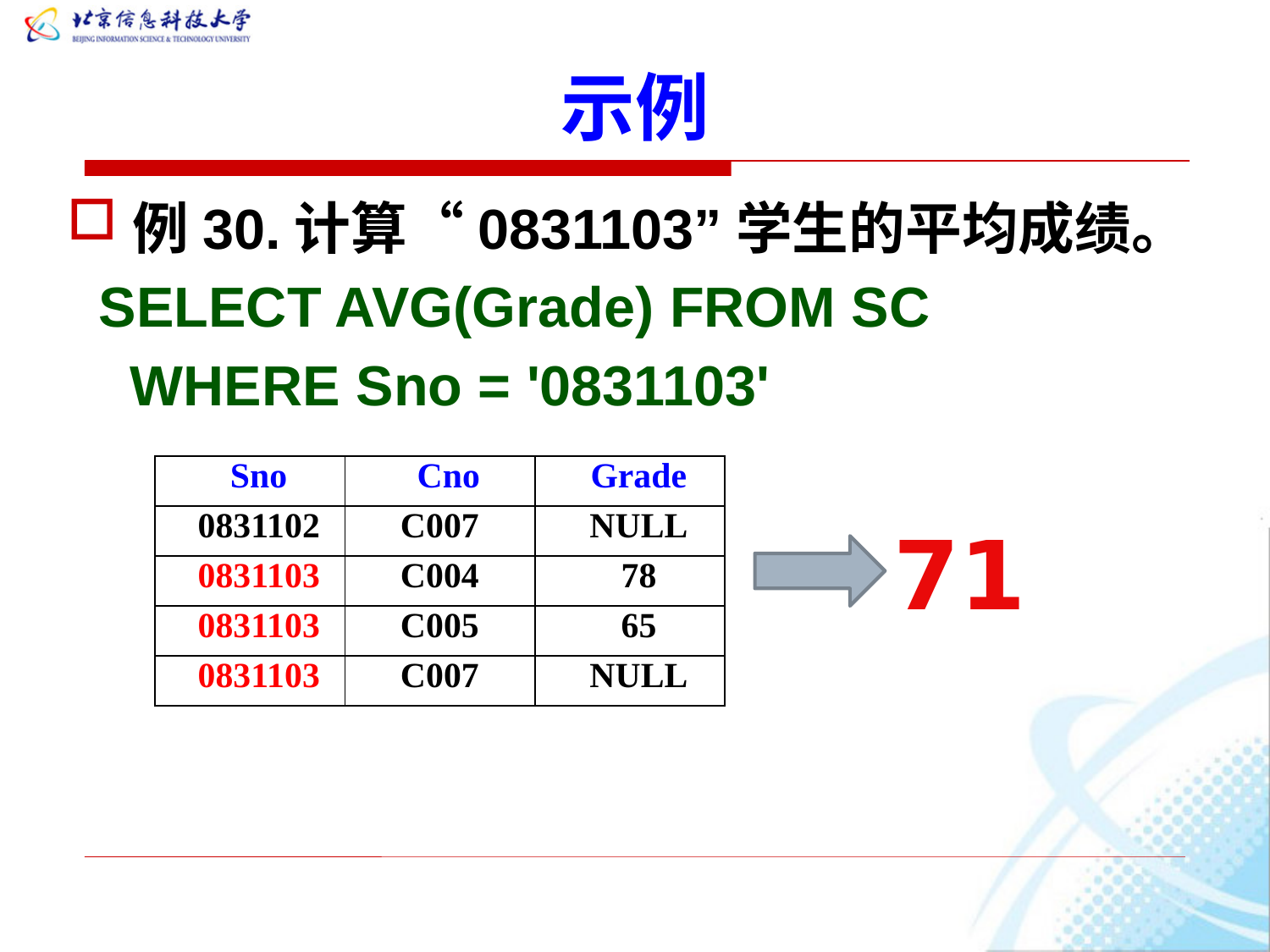

# 示例
例30.计算“0831103”学生的平均成绩。
  SELECT AVG(Grade) FROM SC
    WHERE Sno = '0831103'

| Sno | Cno | Grade |
| --- | --- | --- |
| 0831102 | C007 | NULL |
| 0831103 | C004 | 78 |
| 0831103 | C005 | 65 |
| 0831103 | C007 | NULL |
71

53